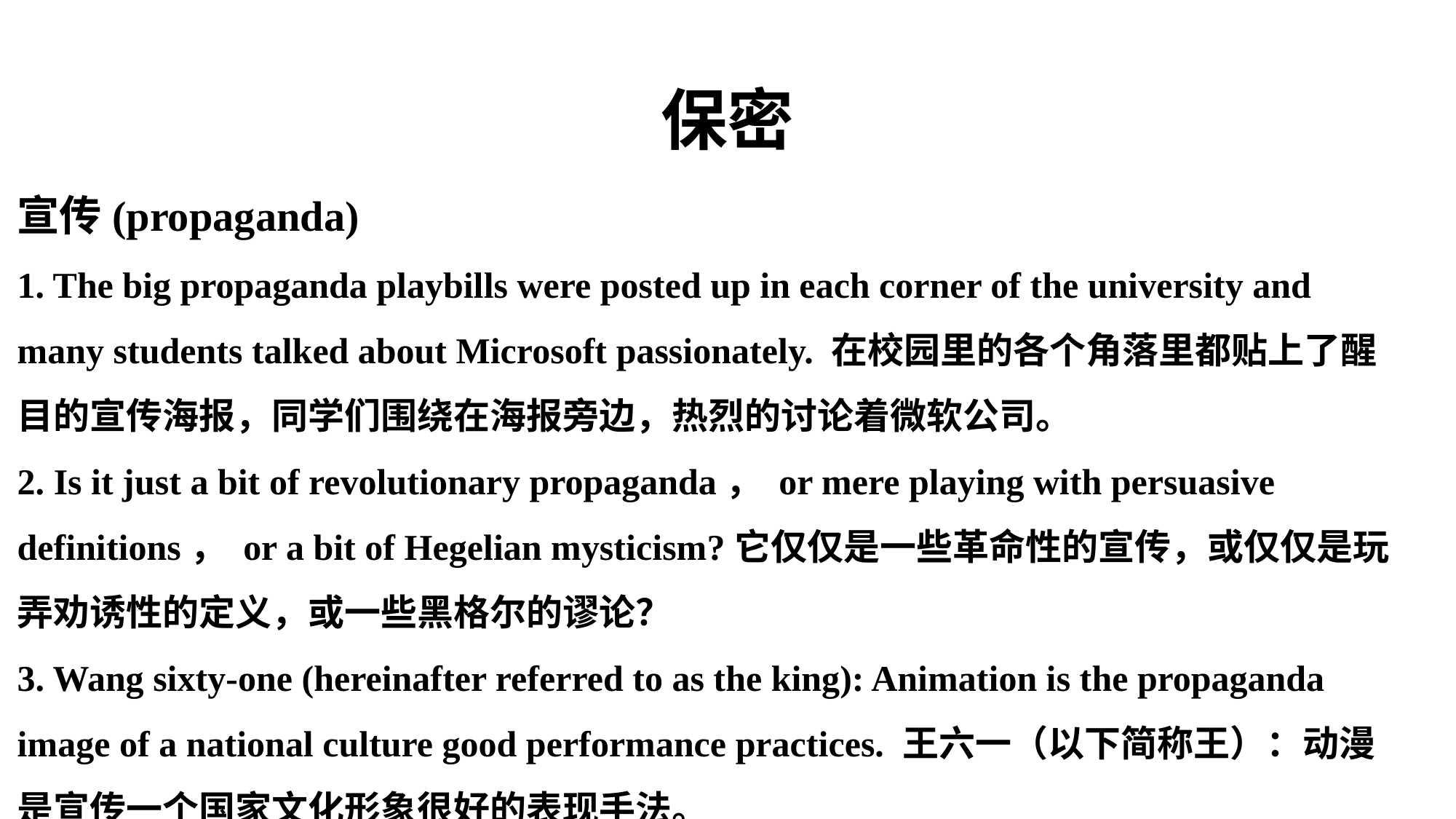

# 保密
宣传(propaganda)
1. The big propaganda playbills were posted up in each corner of the university and many students talked about Microsoft passionately. 在校园里的各个角落里都贴上了醒目的宣传海报，同学们围绕在海报旁边，热烈的讨论着微软公司。
2. Is it just a bit of revolutionary propaganda， or mere playing with persuasive definitions， or a bit of Hegelian mysticism?它仅仅是一些革命性的宣传，或仅仅是玩弄劝诱性的定义，或一些黑格尔的谬论？
3. Wang sixty-one (hereinafter referred to as the king): Animation is the propaganda image of a national culture good performance practices. 王六一（以下简称王）：动漫是宣传一个国家文化形象很好的表现手法。